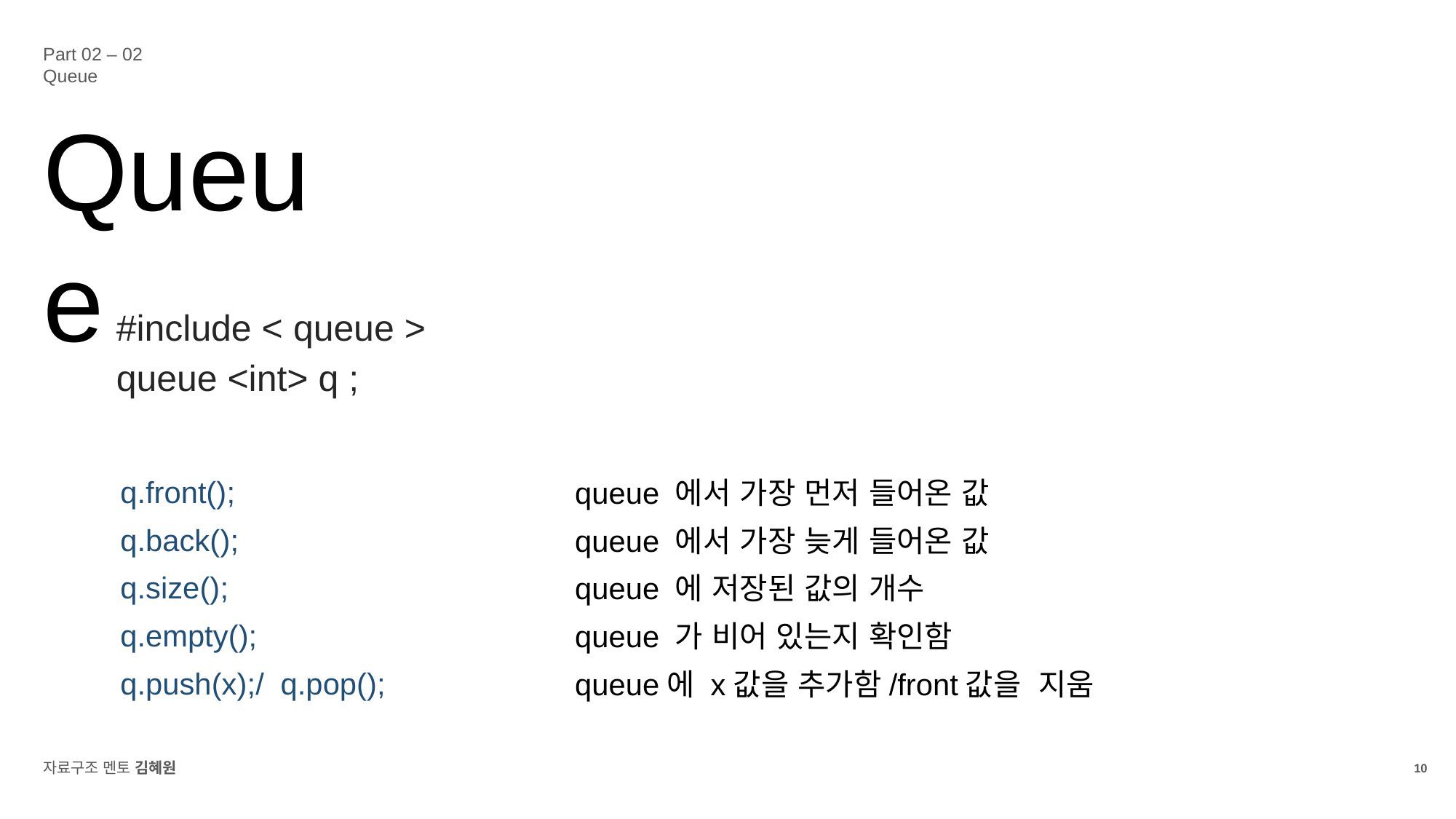

Part 02 – 02 Queue
Queue
#include < queue >
queue <int> q ;
q.front();
q.back();
q.size();
q.empty();
q.push(x);/  q.pop();
queue 에서 가장 먼저 들어온 값
queue 에서 가장 늦게 들어온 값
queue 에 저장된 값의 개수
queue 가 비어 있는지 확인함
queue에 x값을 추가함/front값을  지움